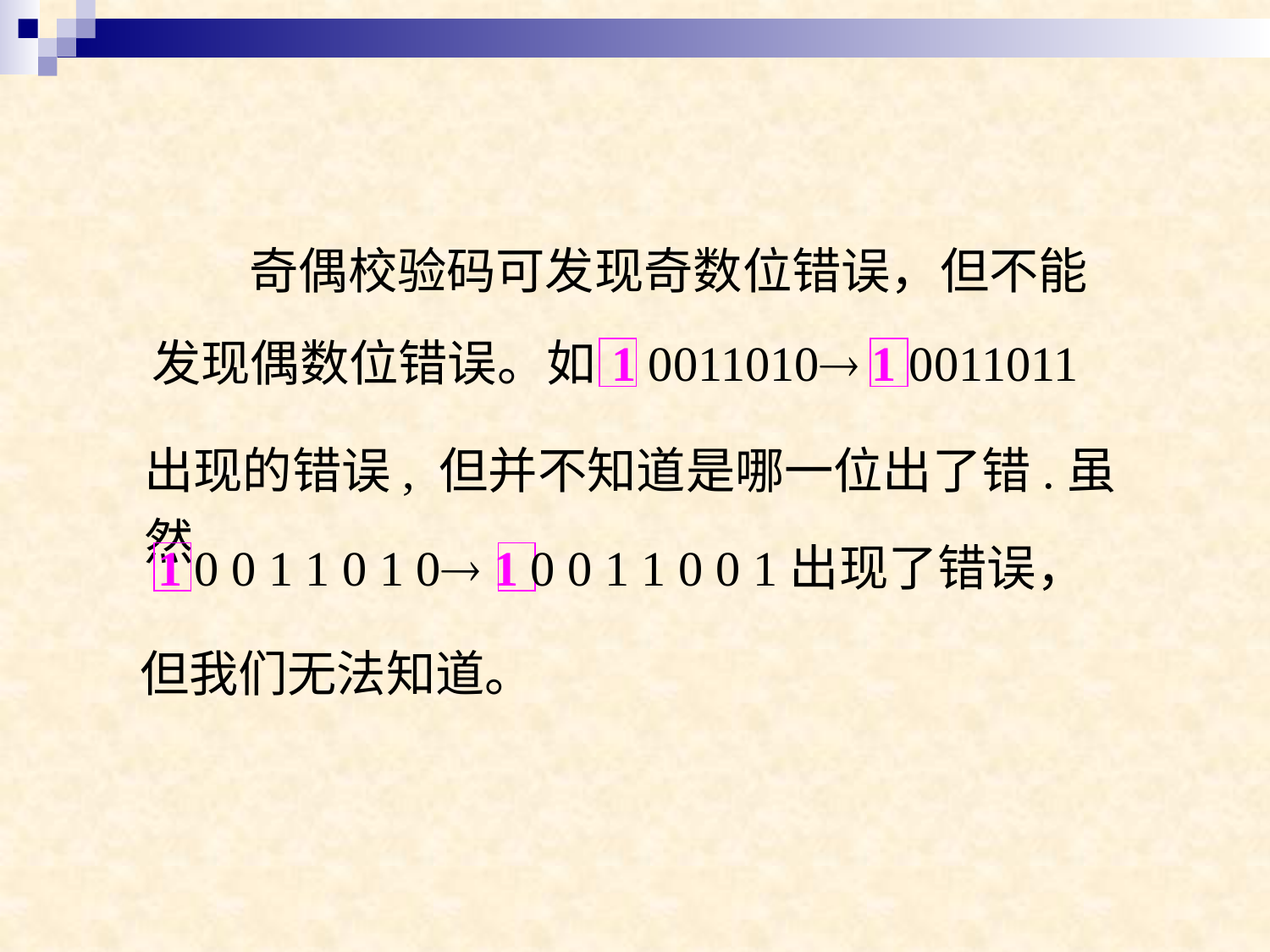

奇偶校验码可发现奇数位错误，但不能
发现偶数位错误。如
1 0011010→ 1 0011011

出现的错误, 但并不知道是哪一位出了错.虽然
1 0 0 1 1 0 1 0→ 1 0 0 1 1 0 0 1出现了错误，

但我们无法知道。